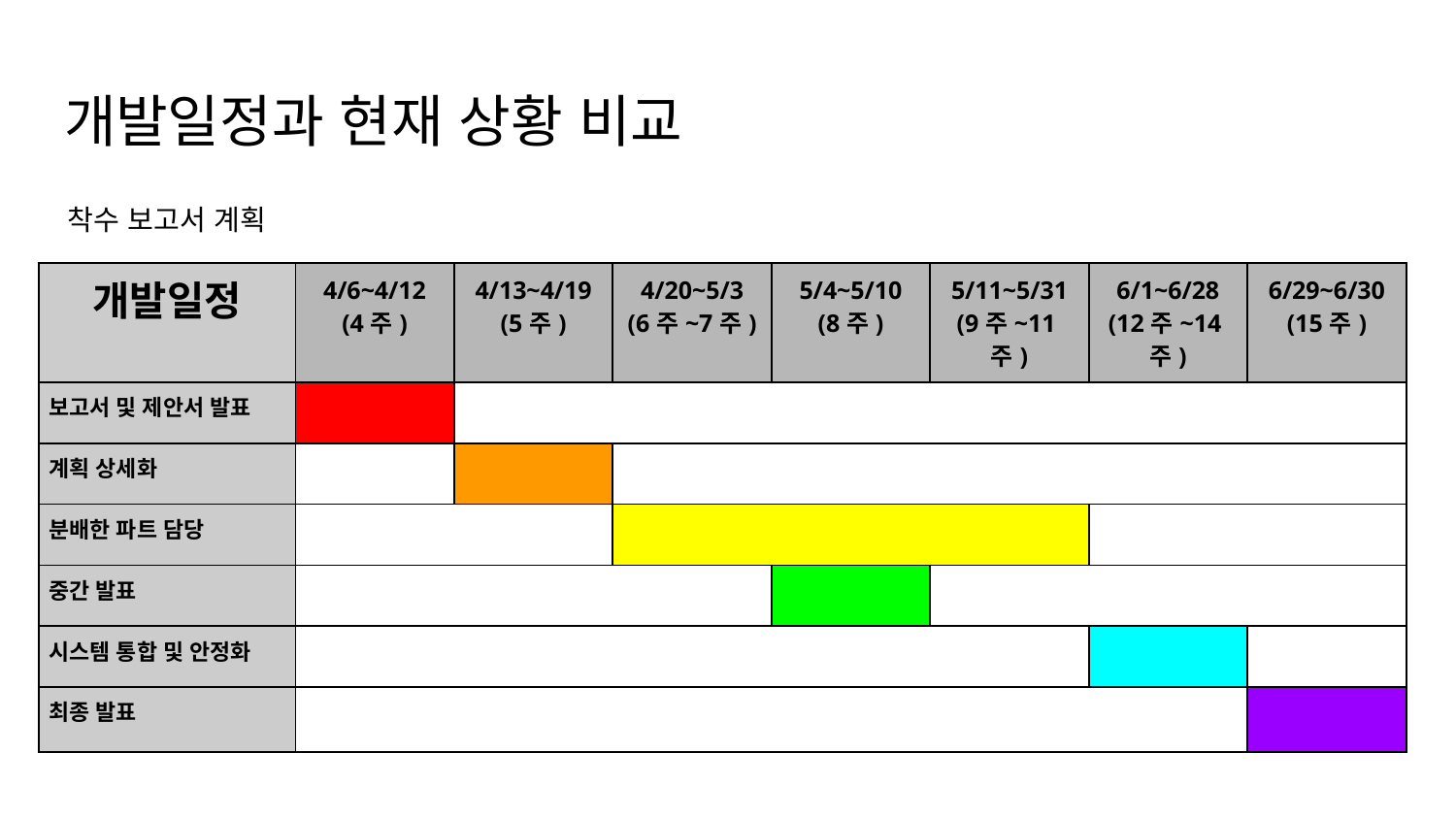

# 개발일정과 현재 상황 비교
착수 보고서 계획
| 개발일정 | 4/6~4/12 (4주) | 4/13~4/19 (5주) | 4/20~5/3 (6주~7주) | 5/4~5/10 (8주) | 5/11~5/31 (9주~11주) | 6/1~6/28 (12주~14주) | 6/29~6/30 (15주) |
| --- | --- | --- | --- | --- | --- | --- | --- |
| 보고서 및 제안서 발표 |  |  |  |  |  |  |  |
| 계획 상세화 |  |  |  |  |  |  |  |
| 분배한 파트 담당 |  |  |  |  |  |  |  |
| 중간 발표 |  |  |  |  |  |  |  |
| 시스템 통합 및 안정화 |  |  |  |  |  |  |  |
| 최종 발표 |  |  |  |  |  |  |  |